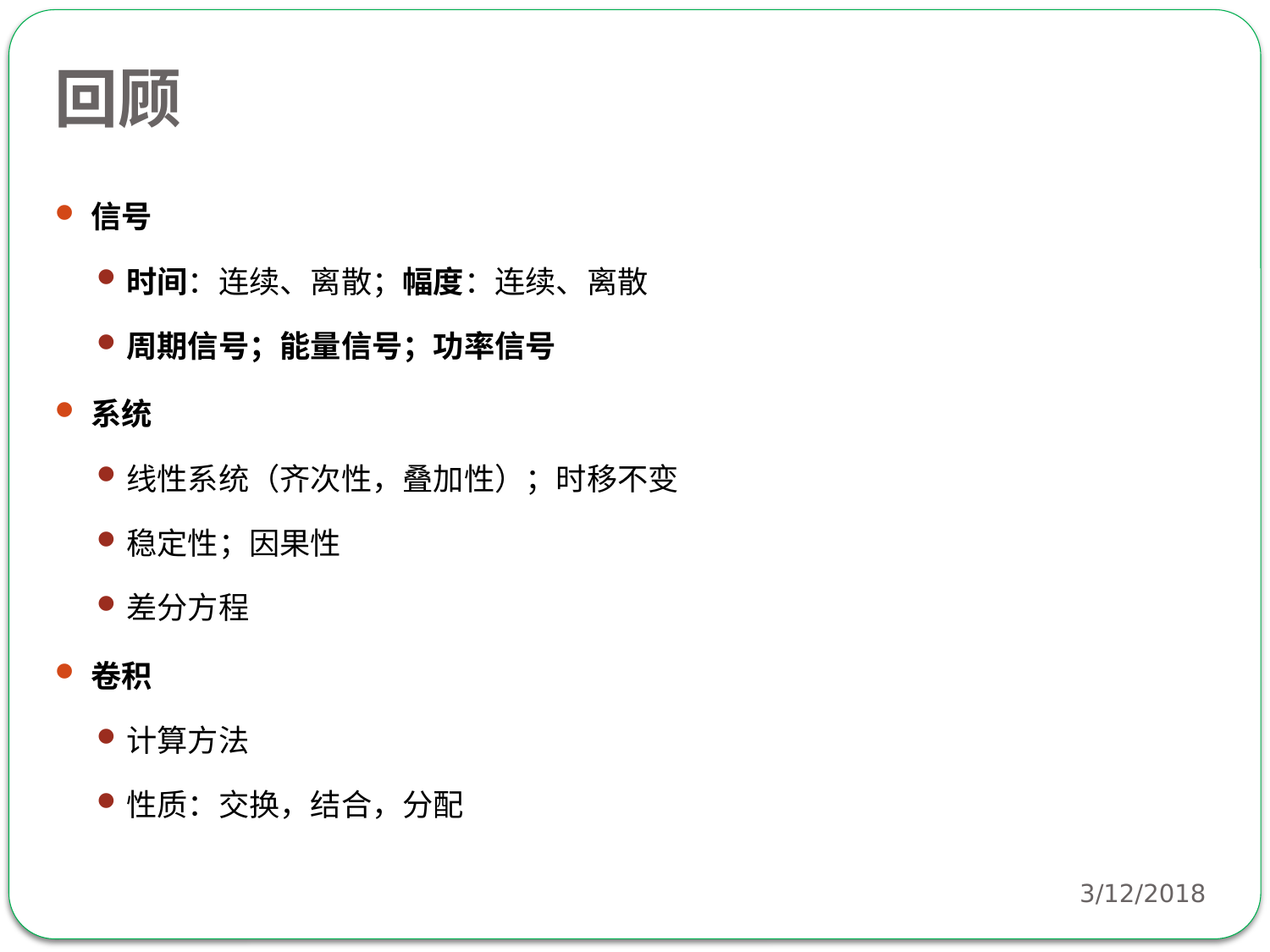

# 回顾
信号
时间：连续、离散；幅度：连续、离散
周期信号；能量信号；功率信号
系统
线性系统（齐次性，叠加性）；时移不变
稳定性；因果性
差分方程
卷积
计算方法
性质：交换，结合，分配
3/12/2018